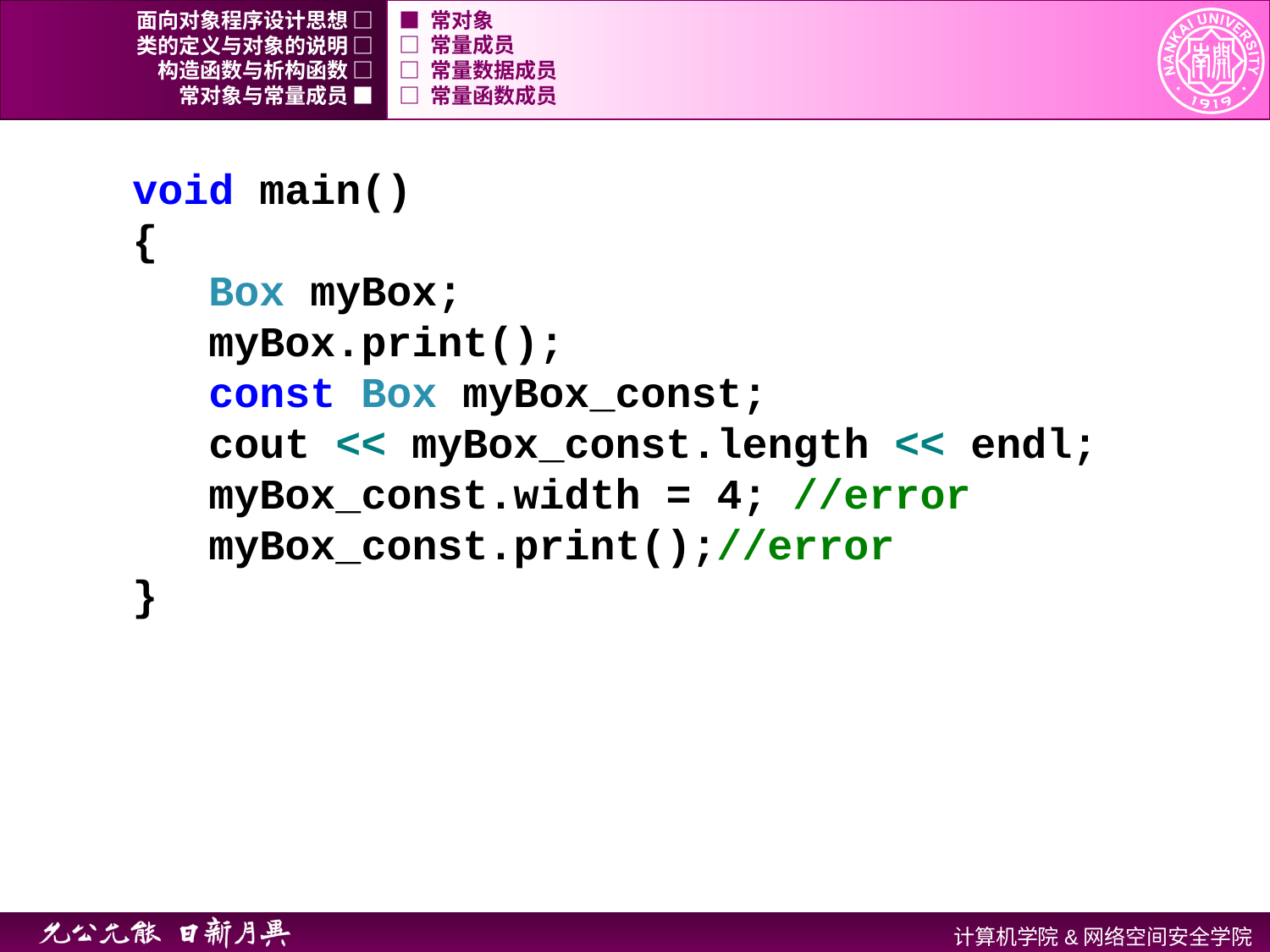

面向对象程序设计思想 □
■ 常对象
类的定义与对象的说明 □
□ 常量成员
构造函数与析构函数 □
□ 常量数据成员
常对象与常量成员 ■

□ 常量函数成员
void main()
{
   Box myBox;
   myBox.print();
   const Box myBox_const;
   cout << myBox_const.length << endl;
   myBox_const.width = 4; //error
   myBox_const.print();//error
}